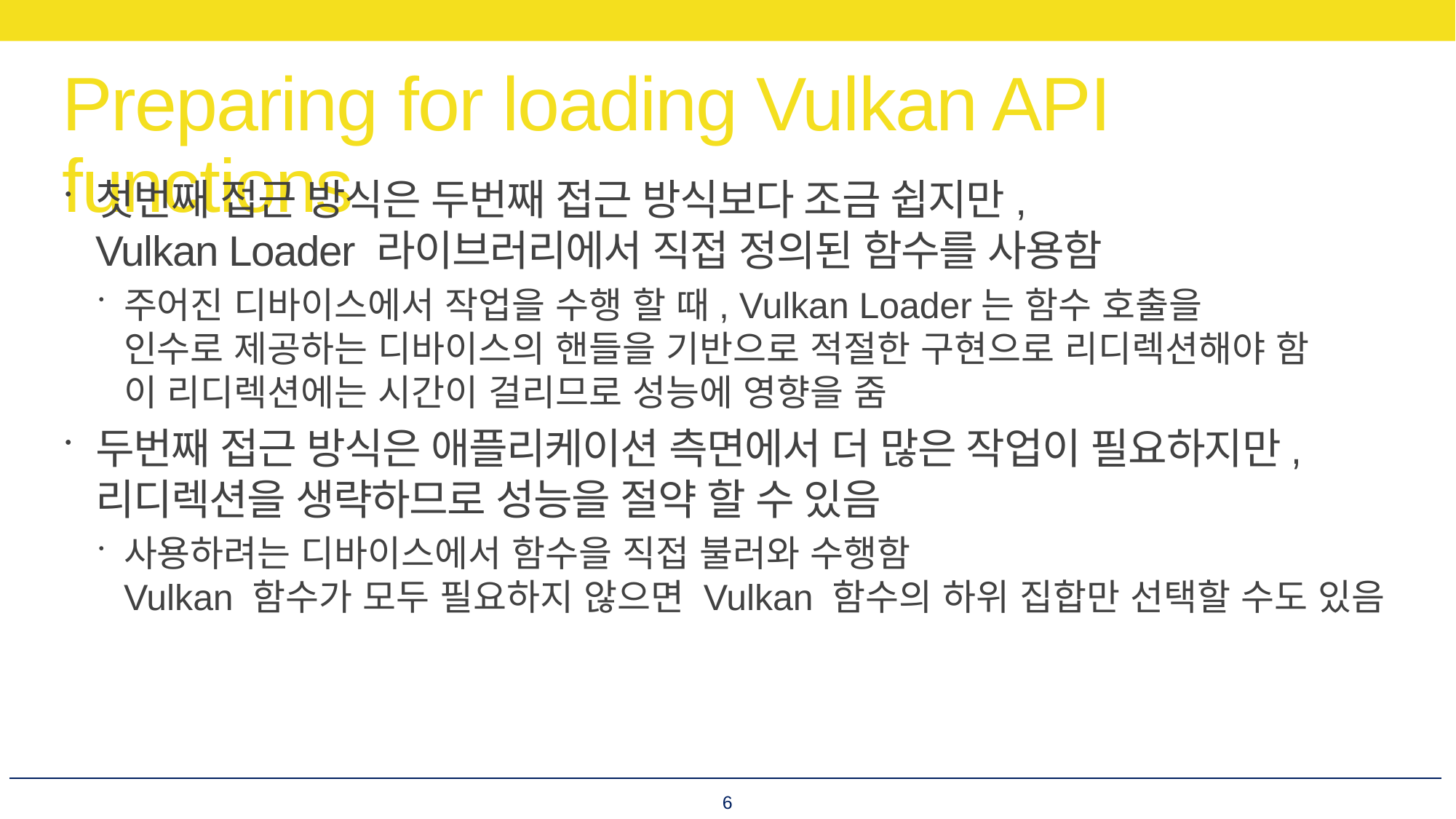

# Preparing for loading Vulkan API functions
첫번째 접근 방식은 두번째 접근 방식보다 조금 쉽지만,
Vulkan Loader 라이브러리에서 직접 정의된 함수를 사용함
주어진 디바이스에서 작업을 수행 할 때, Vulkan Loader는 함수 호출을
인수로 제공하는 디바이스의 핸들을 기반으로 적절한 구현으로 리디렉션해야 함
이 리디렉션에는 시간이 걸리므로 성능에 영향을 줌
두번째 접근 방식은 애플리케이션 측면에서 더 많은 작업이 필요하지만,
리디렉션을 생략하므로 성능을 절약 할 수 있음
사용하려는 디바이스에서 함수을 직접 불러와 수행함
Vulkan 함수가 모두 필요하지 않으면 Vulkan 함수의 하위 집합만 선택할 수도 있음
6